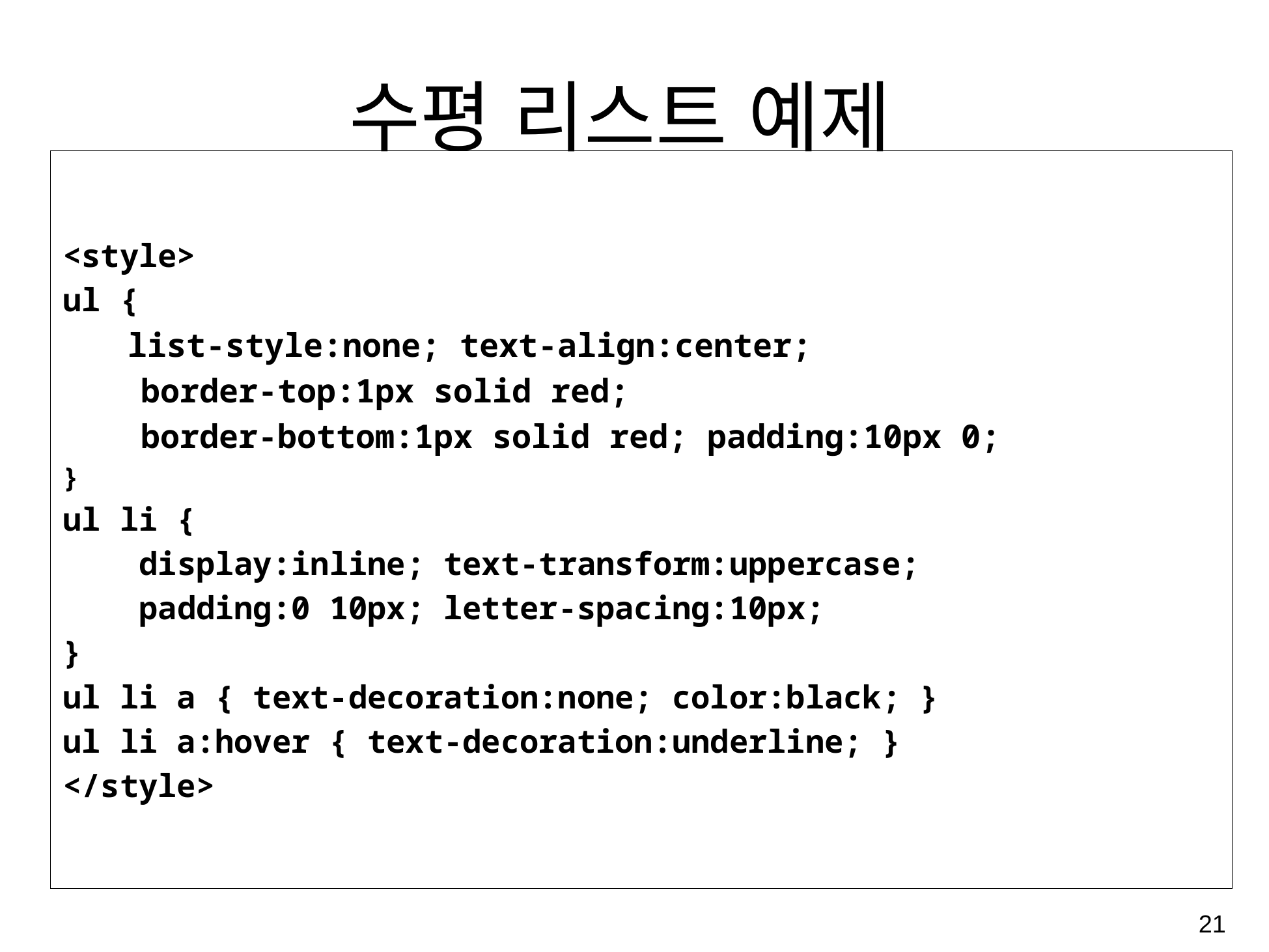

# 수평 리스트 예제
<style>
ul {
    list-style:none; text-align:center;
    border-top:1px solid red;
    border-bottom:1px solid red; padding:10px 0;
}
ul li {
    display:inline; text-transform:uppercase;
    padding:0 10px; letter-spacing:10px;
}
ul li a { text-decoration:none; color:black; }
ul li a:hover { text-decoration:underline; }
</style>
21